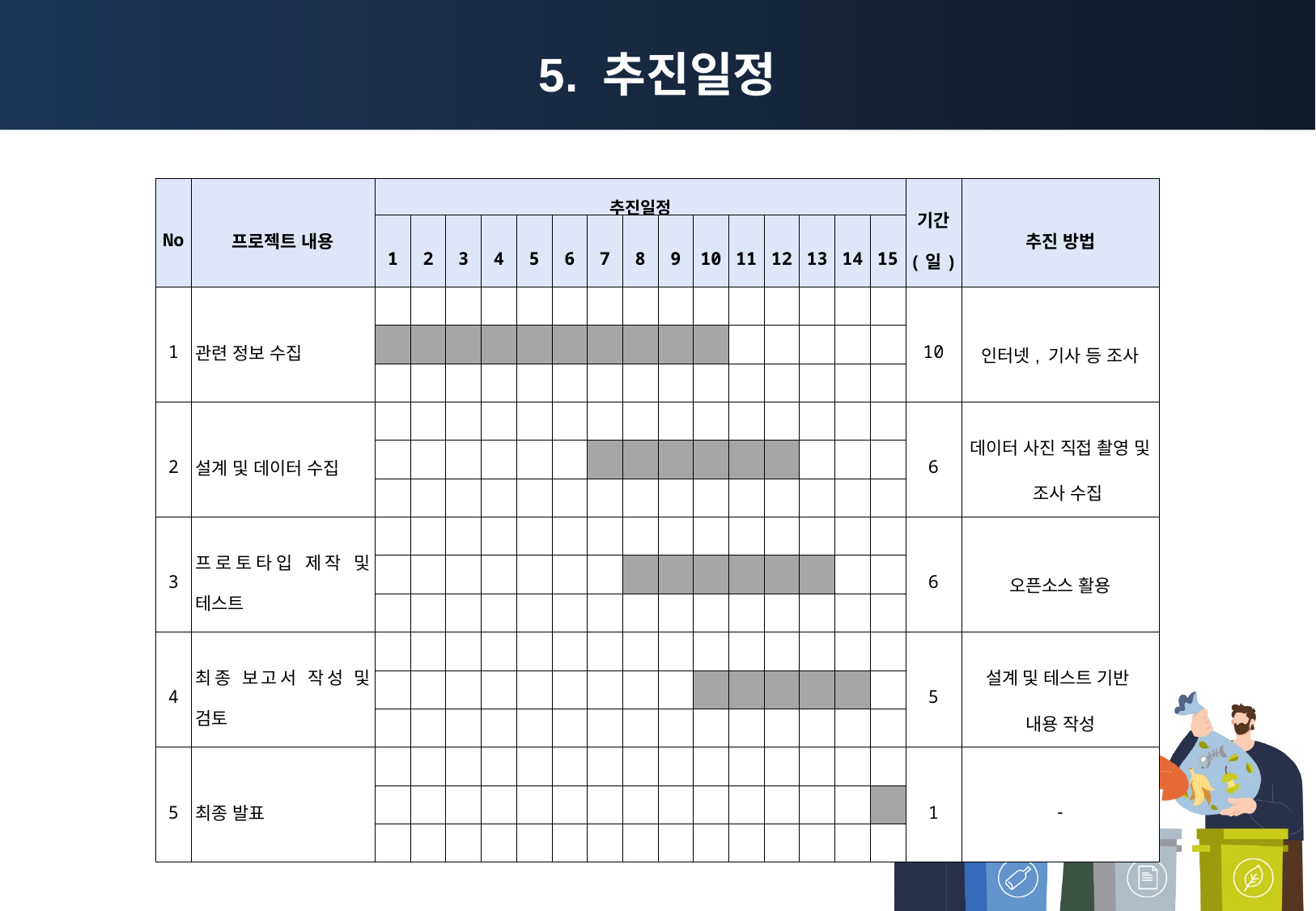

5. 추진일정
| No | 프로젝트 내용 | 추진일정 |  |  |  |  |  |  |  |  |  |  |  |  |  |  | 기간 (일) | 추진 방법 |
| --- | --- | --- | --- | --- | --- | --- | --- | --- | --- | --- | --- | --- | --- | --- | --- | --- | --- | --- |
|  |  | 1 | 2 | 3 | 4 | 5 | 6 | 7 | 8 | 9 | 10 | 11 | 12 | 13 | 14 | 15 |  |  |
| 1 | 관련 정보 수집 |  |  |  |  |  |  |  |  |  |  |  |  |  |  |  | 10 | 인터넷, 기사 등 조사 |
|  |  |  |  |  |  |  |  |  |  |  |  |  |  |  |  |  |  |  |
|  |  |  |  |  |  |  |  |  |  |  |  |  |  |  |  |  |  |  |
| 2 | 설계 및 데이터 수집 |  |  |  |  |  |  |  |  |  |  |  |  |  |  |  | 6 | 데이터 사진 직접 촬영 및 조사 수집 |
|  |  |  |  |  |  |  |  |  |  |  |  |  |  |  |  |  |  |  |
|  |  |  |  |  |  |  |  |  |  |  |  |  |  |  |  |  |  |  |
| 3 | 프로토타입 제작 및 테스트 |  |  |  |  |  |  |  |  |  |  |  |  |  |  |  | 6 | 오픈소스 활용 |
|  |  |  |  |  |  |  |  |  |  |  |  |  |  |  |  |  |  |  |
|  |  |  |  |  |  |  |  |  |  |  |  |  |  |  |  |  |  |  |
| 4 | 최종 보고서 작성 및 검토 |  |  |  |  |  |  |  |  |  |  |  |  |  |  |  | 5 | 설계 및 테스트 기반 내용 작성 |
|  |  |  |  |  |  |  |  |  |  |  |  |  |  |  |  |  |  |  |
|  |  |  |  |  |  |  |  |  |  |  |  |  |  |  |  |  |  |  |
| 5 | 최종 발표 |  |  |  |  |  |  |  |  |  |  |  |  |  |  |  | 1 | - |
|  |  |  |  |  |  |  |  |  |  |  |  |  |  |  |  |  |  |  |
|  |  |  |  |  |  |  |  |  |  |  |  |  |  |  |  |  |  |  |